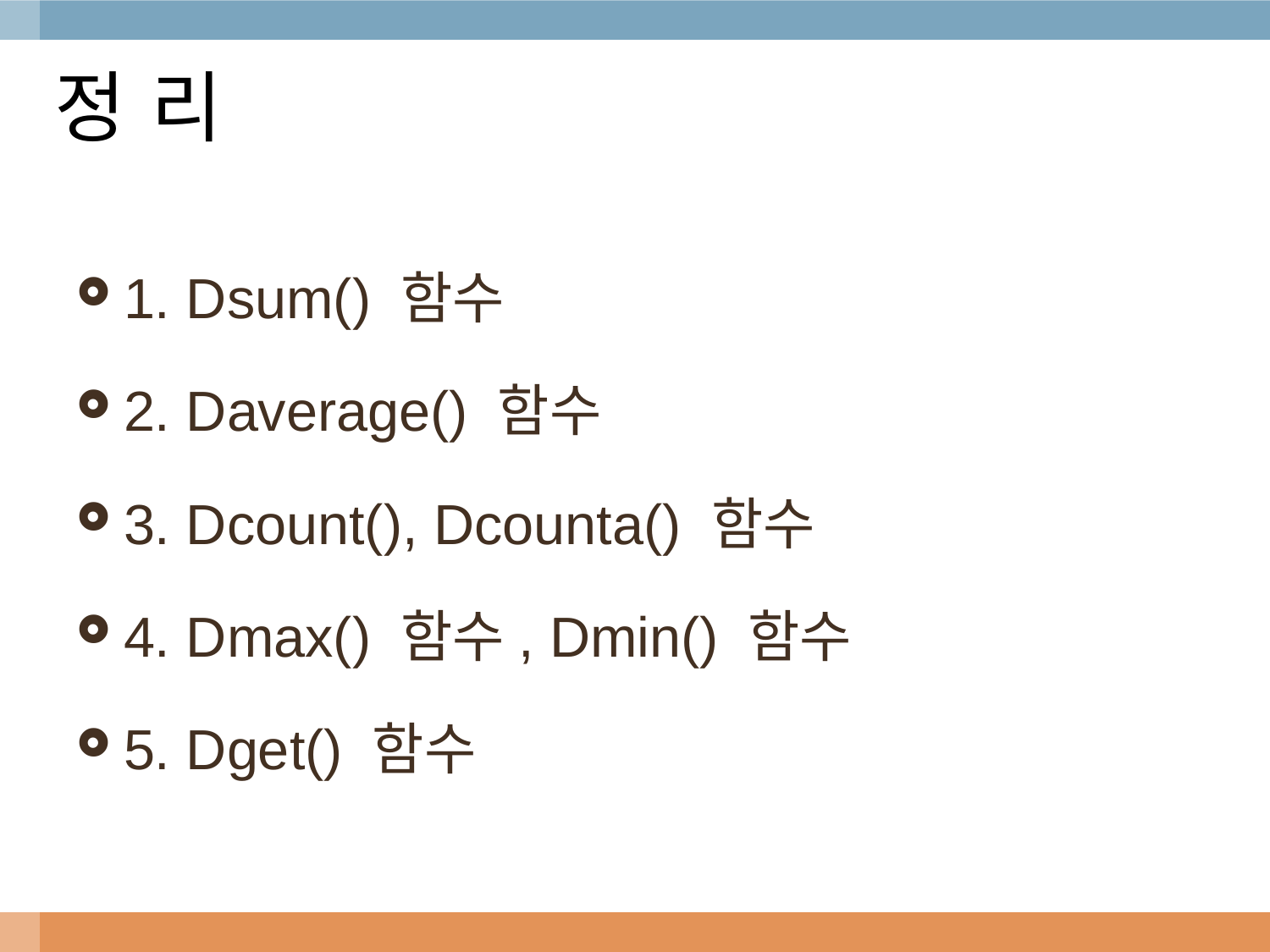

# 정 리
1. Dsum() 함수
2. Daverage() 함수
3. Dcount(), Dcounta() 함수
4. Dmax() 함수, Dmin() 함수
5. Dget() 함수